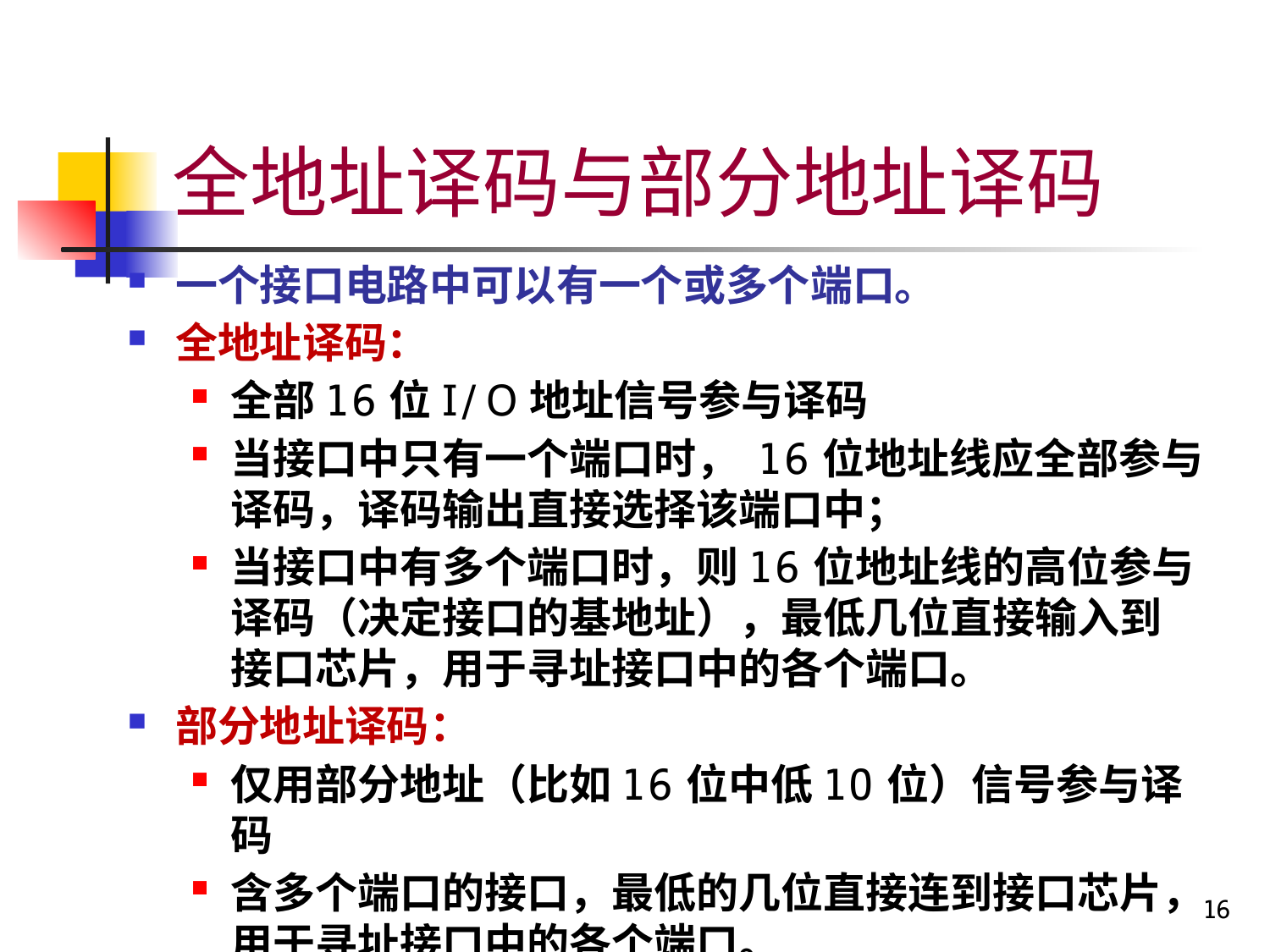

# 全地址译码与部分地址译码
一个接口电路中可以有一个或多个端口。
全地址译码：
全部16位I/O地址信号参与译码
当接口中只有一个端口时， 16位地址线应全部参与译码，译码输出直接选择该端口中；
当接口中有多个端口时，则16位地址线的高位参与译码（决定接口的基地址），最低几位直接输入到接口芯片，用于寻址接口中的各个端口。
部分地址译码：
仅用部分地址（比如16位中低10位）信号参与译码
含多个端口的接口，最低的几位直接连到接口芯片，用于寻址接口中的各个端口。
16